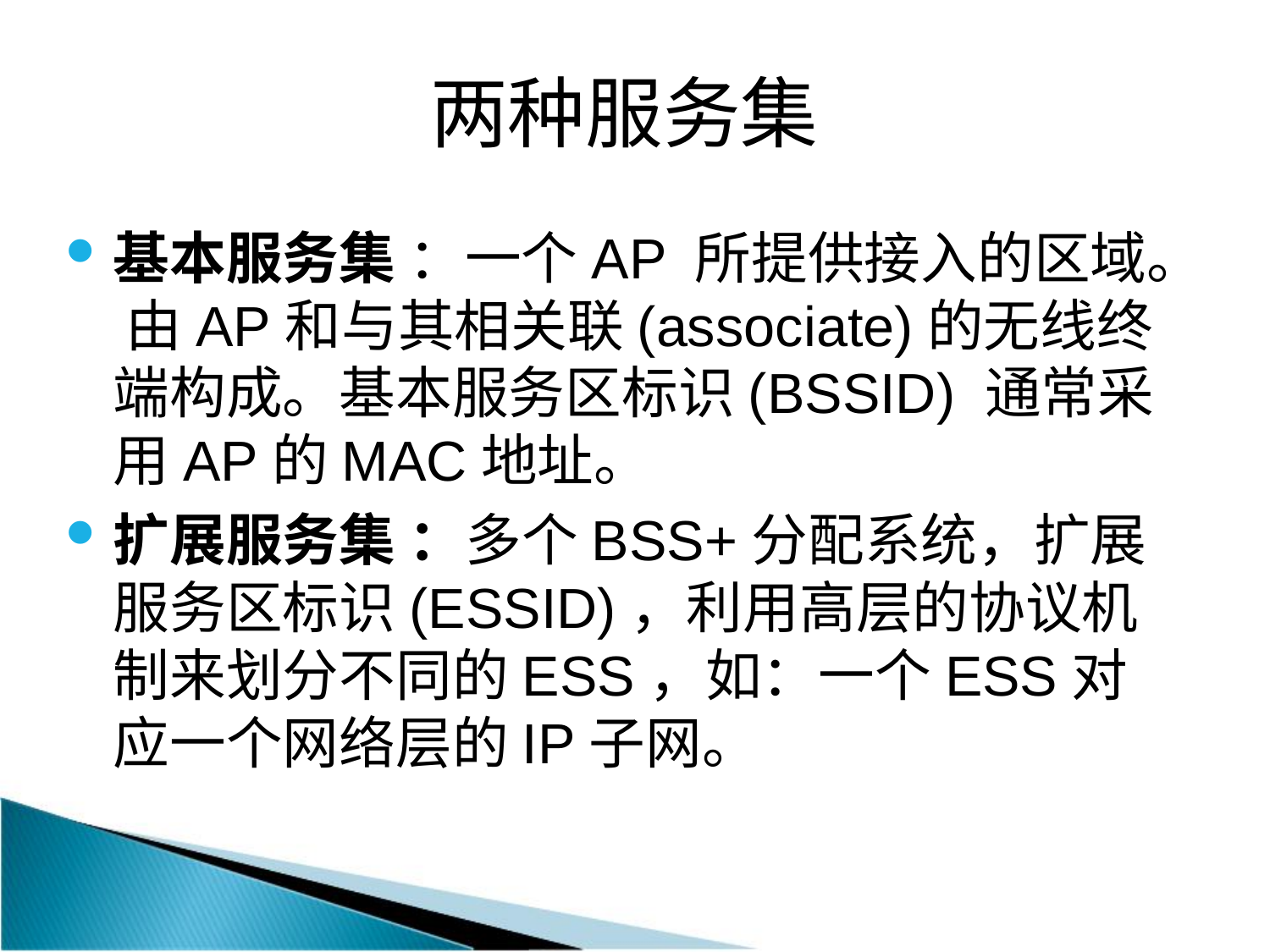

两种服务集
基本服务集 ：一个AP 所提供接入的区域。 由AP和与其相关联(associate)的无线终端构成。基本服务区标识(BSSID) 通常采用AP的MAC地址。
扩展服务集 ：多个BSS+分配系统，扩展服务区标识(ESSID)，利用高层的协议机制来划分不同的ESS，如：一个ESS对应一个网络层的IP子网。